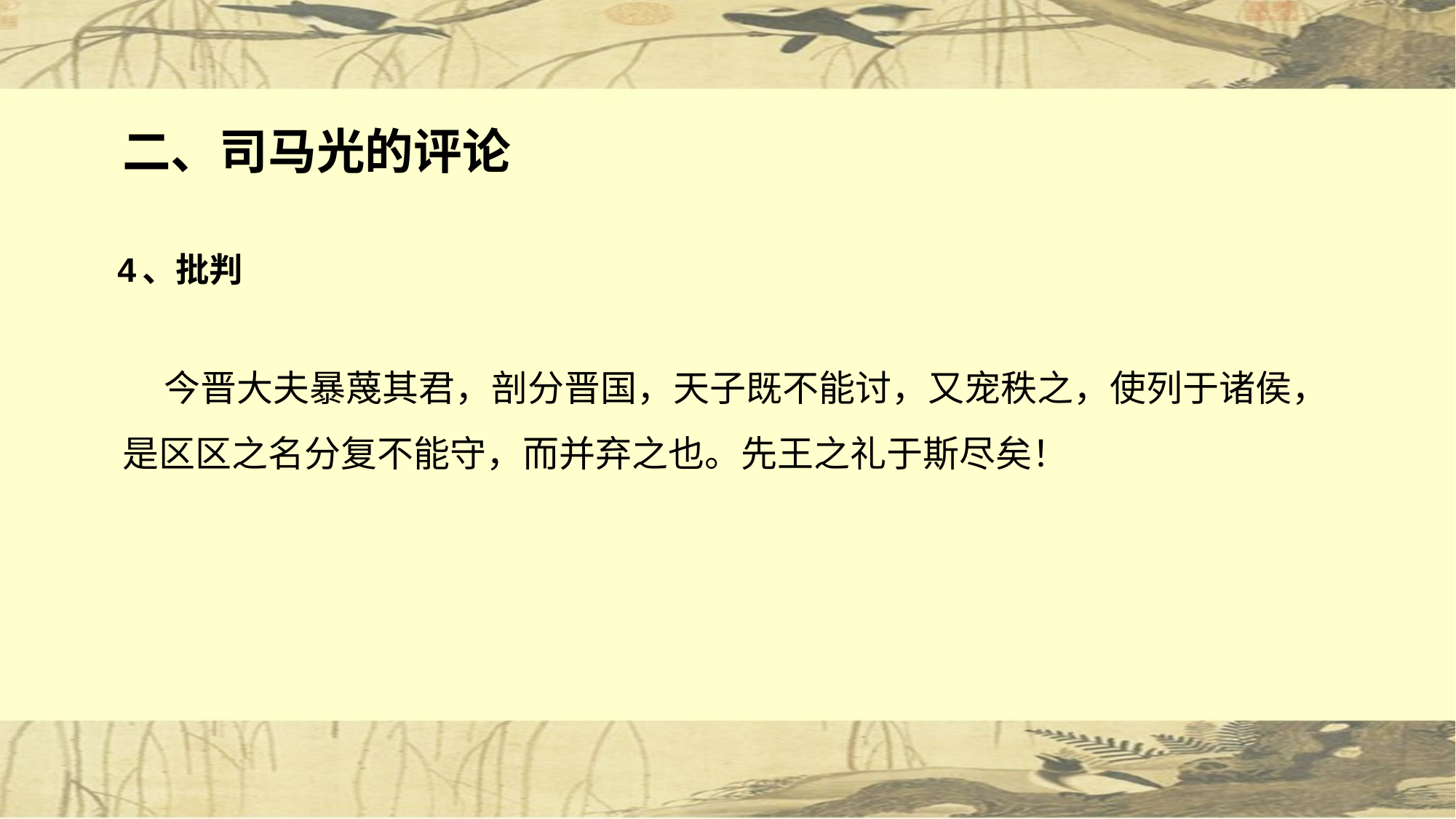

二、司马光的评论
# 4、批判
    今晋大夫暴蔑其君，剖分晋国，天子既不能讨，又宠秩之，使列于诸侯，是区区之名分复不能守，而并弃之也。先王之礼于斯尽矣！